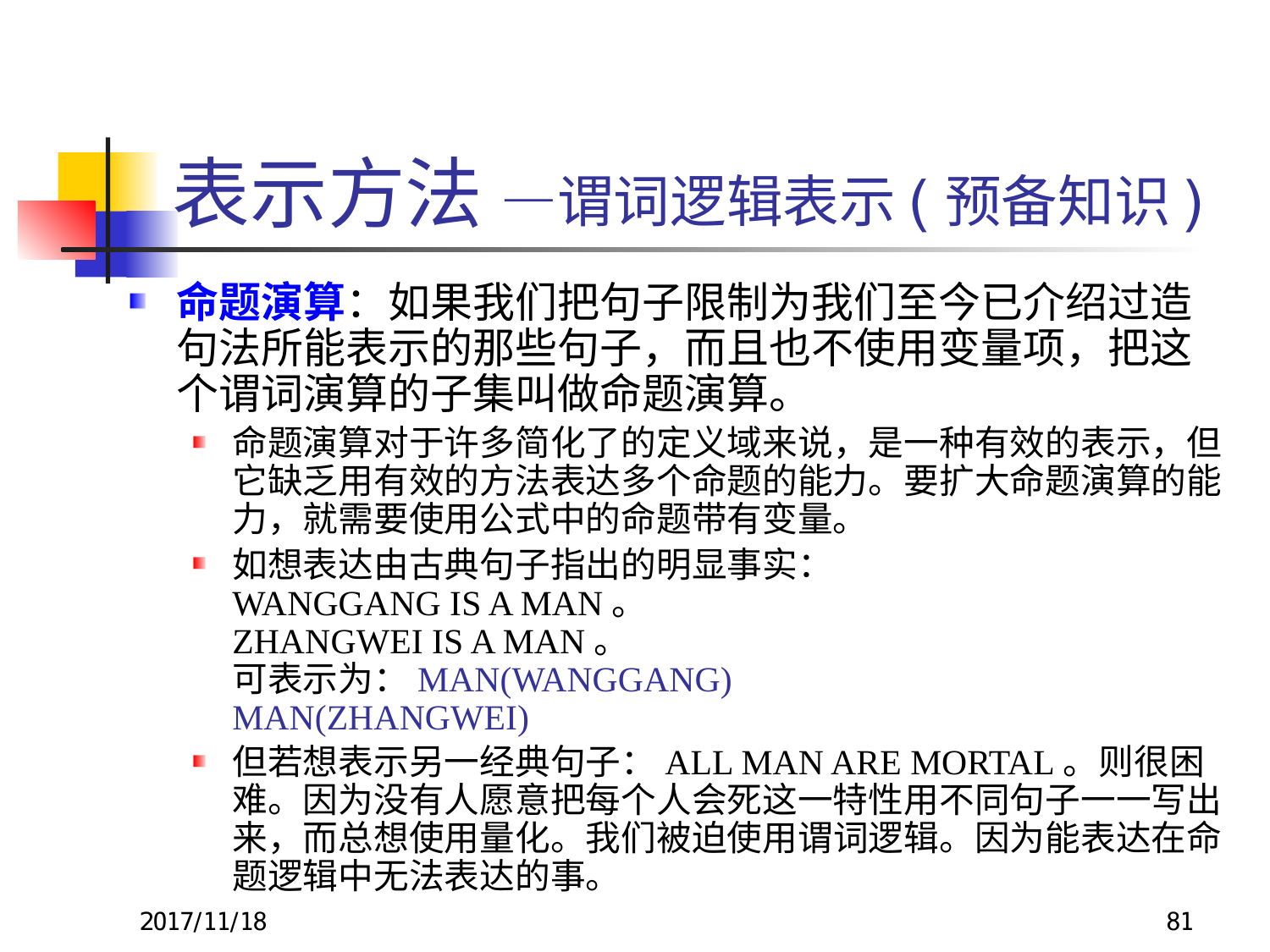

# 表示方法 —谓词逻辑表示(预备知识)
命题演算：如果我们把句子限制为我们至今已介绍过造句法所能表示的那些句子，而且也不使用变量项，把这个谓词演算的子集叫做命题演算。
命题演算对于许多简化了的定义域来说，是一种有效的表示，但它缺乏用有效的方法表达多个命题的能力。要扩大命题演算的能力，就需要使用公式中的命题带有变量。
如想表达由古典句子指出的明显事实：
WANGGANG IS A MAN。
ZHANGWEI IS A MAN。
可表示为：MAN(WANGGANG)
MAN(ZHANGWEI)
但若想表示另一经典句子：ALL MAN ARE MORTAL。则很困难。因为没有人愿意把每个人会死这一特性用不同句子一一写出来，而总想使用量化。我们被迫使用谓词逻辑。因为能表达在命题逻辑中无法表达的事。
2017/11/18
81